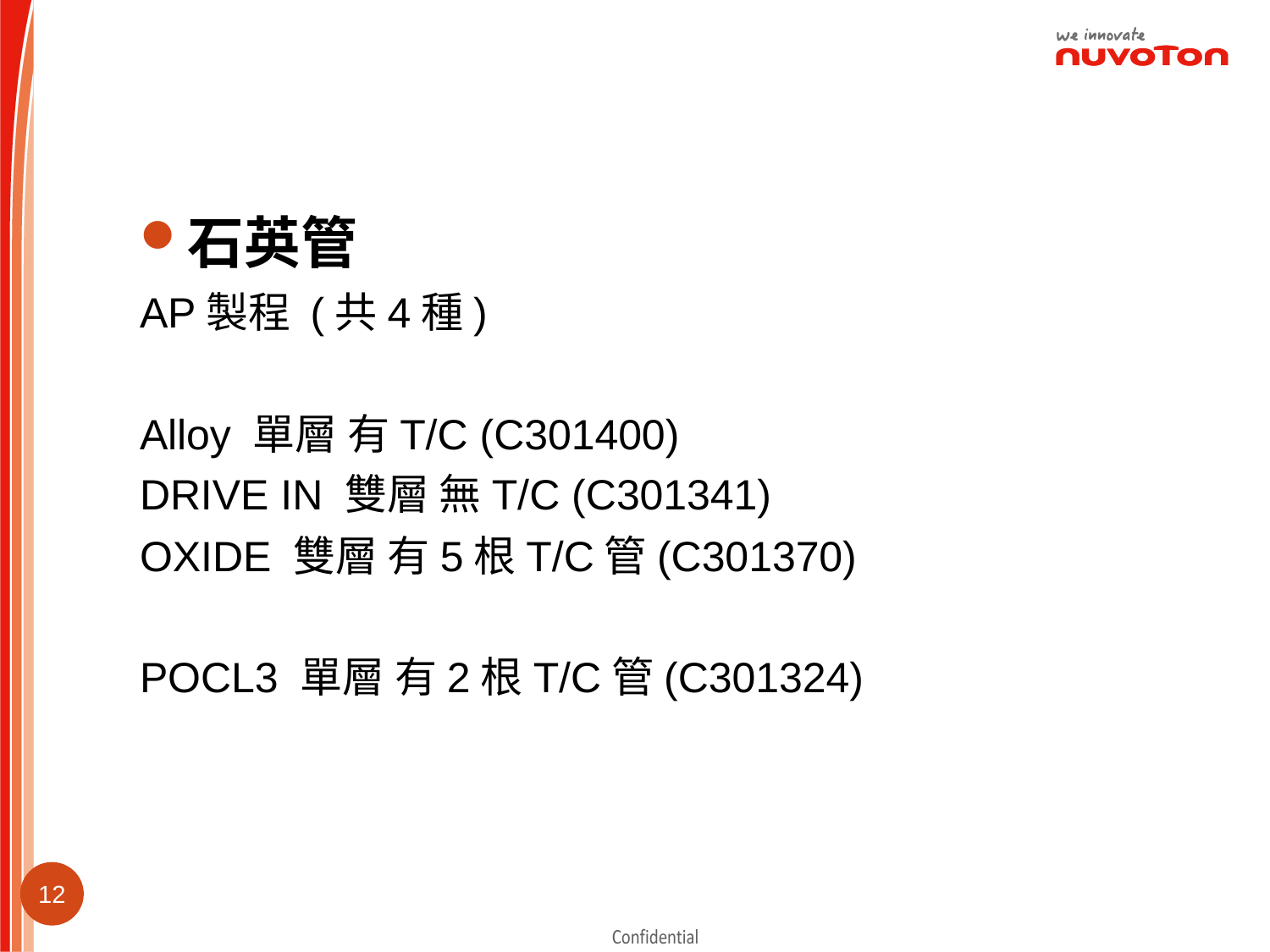

石英管
AP製程 (共4種)

Alloy 單層 有T/C (C301400)
DRIVE IN 雙層 無T/C (C301341)
OXIDE 雙層 有5根T/C管(C301370)

POCL3 單層 有2根T/C管(C301324)

12